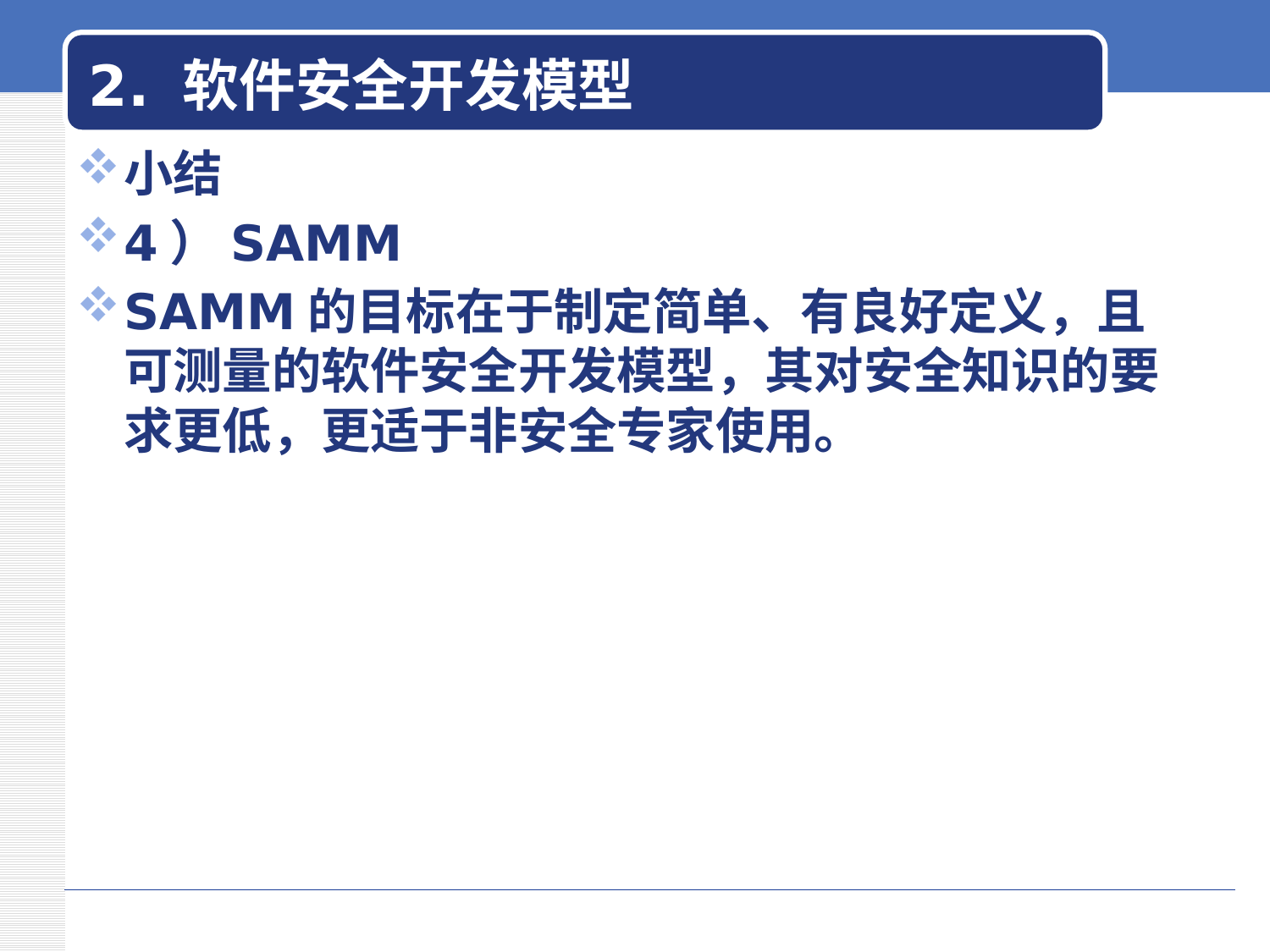

# 2. 软件安全开发模型
小结
4）SAMM
SAMM的目标在于制定简单、有良好定义，且可测量的软件安全开发模型，其对安全知识的要求更低，更适于非安全专家使用。